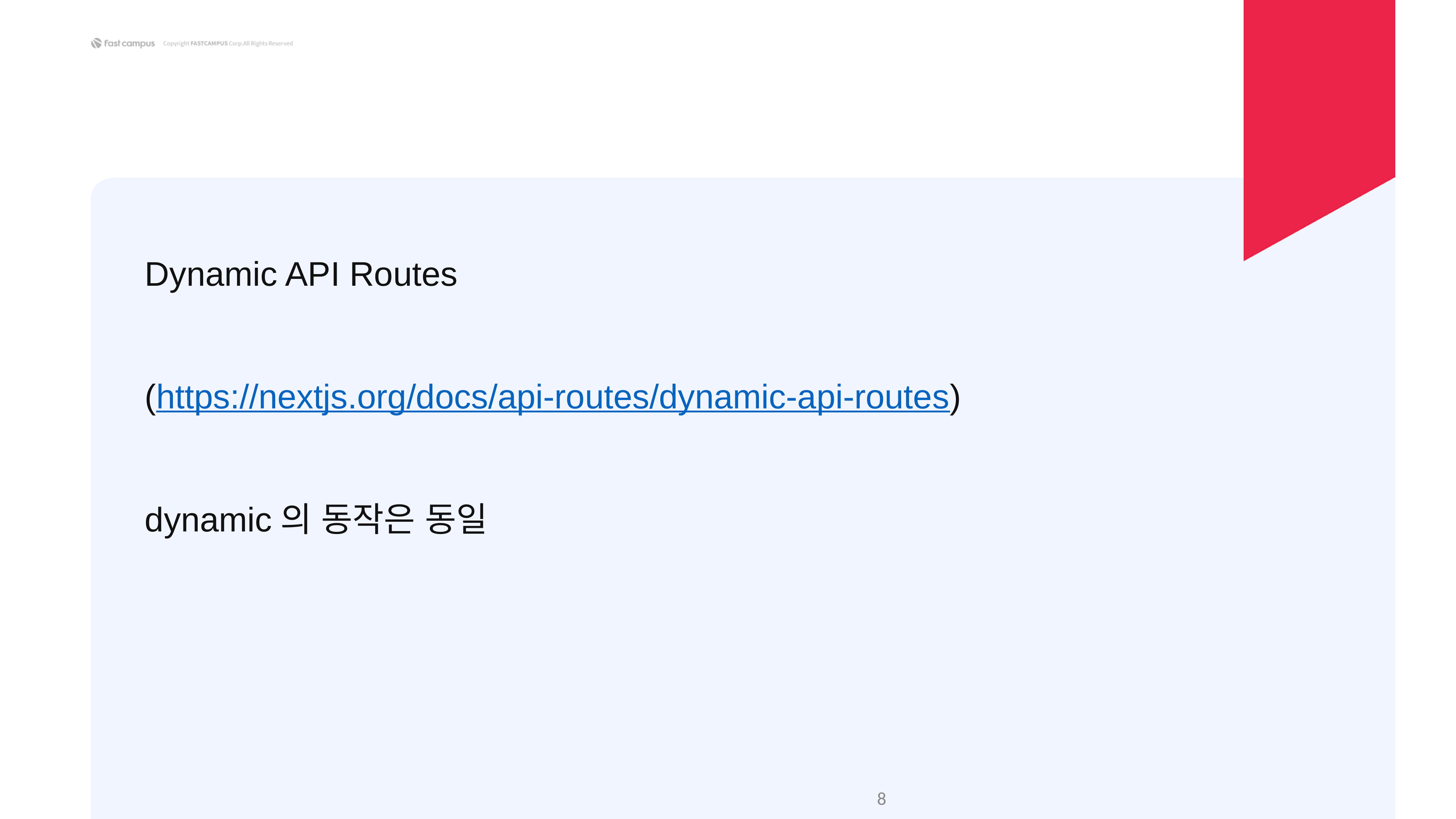

Dynamic API Routes

(https://nextjs.org/docs/api-routes/dynamic-api-routes)

dynamic의 동작은 동일
8